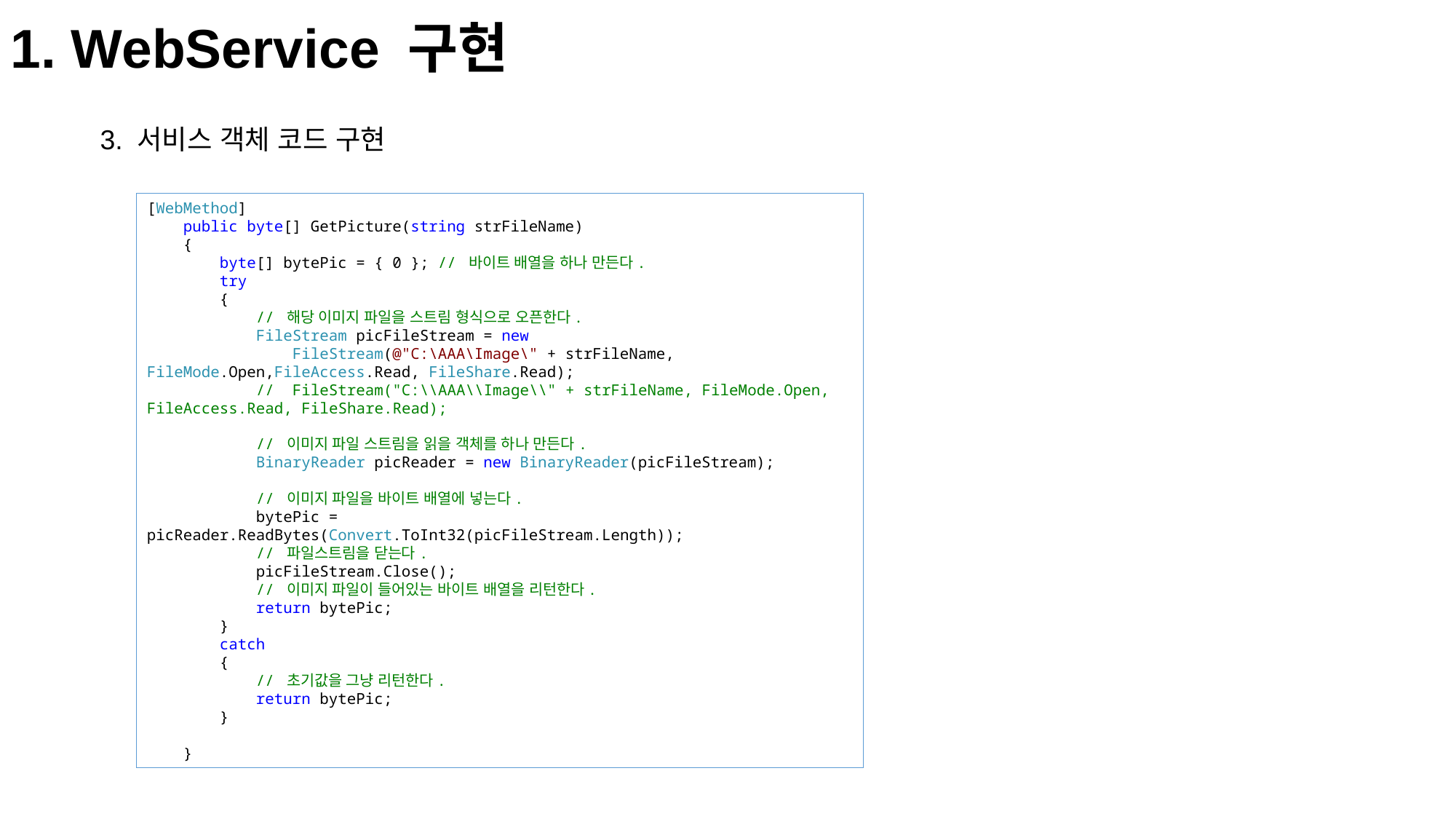

1. WebService 구현

3. 서비스 객체 코드 구현
[WebMethod]
    public byte[] GetPicture(string strFileName)
    {
        byte[] bytePic = { 0 }; // 바이트 배열을 하나 만든다.
        try
        {
            // 해당 이미지 파일을 스트림 형식으로 오픈한다.
            FileStream picFileStream = new
                FileStream(@"C:\AAA\Image\" + strFileName, FileMode.Open,FileAccess.Read, FileShare.Read);
            //  FileStream("C:\\AAA\\Image\\" + strFileName, FileMode.Open, FileAccess.Read, FileShare.Read);

            // 이미지 파일 스트림을 읽을 객체를 하나 만든다.
            BinaryReader picReader = new BinaryReader(picFileStream);

            // 이미지 파일을 바이트 배열에 넣는다.
            bytePic = picReader.ReadBytes(Convert.ToInt32(picFileStream.Length));
            // 파일스트림을 닫는다.
            picFileStream.Close();
            // 이미지 파일이 들어있는 바이트 배열을 리턴한다.
            return bytePic;
        }
        catch
        {
            // 초기값을 그냥 리턴한다.
            return bytePic;
        }

    }